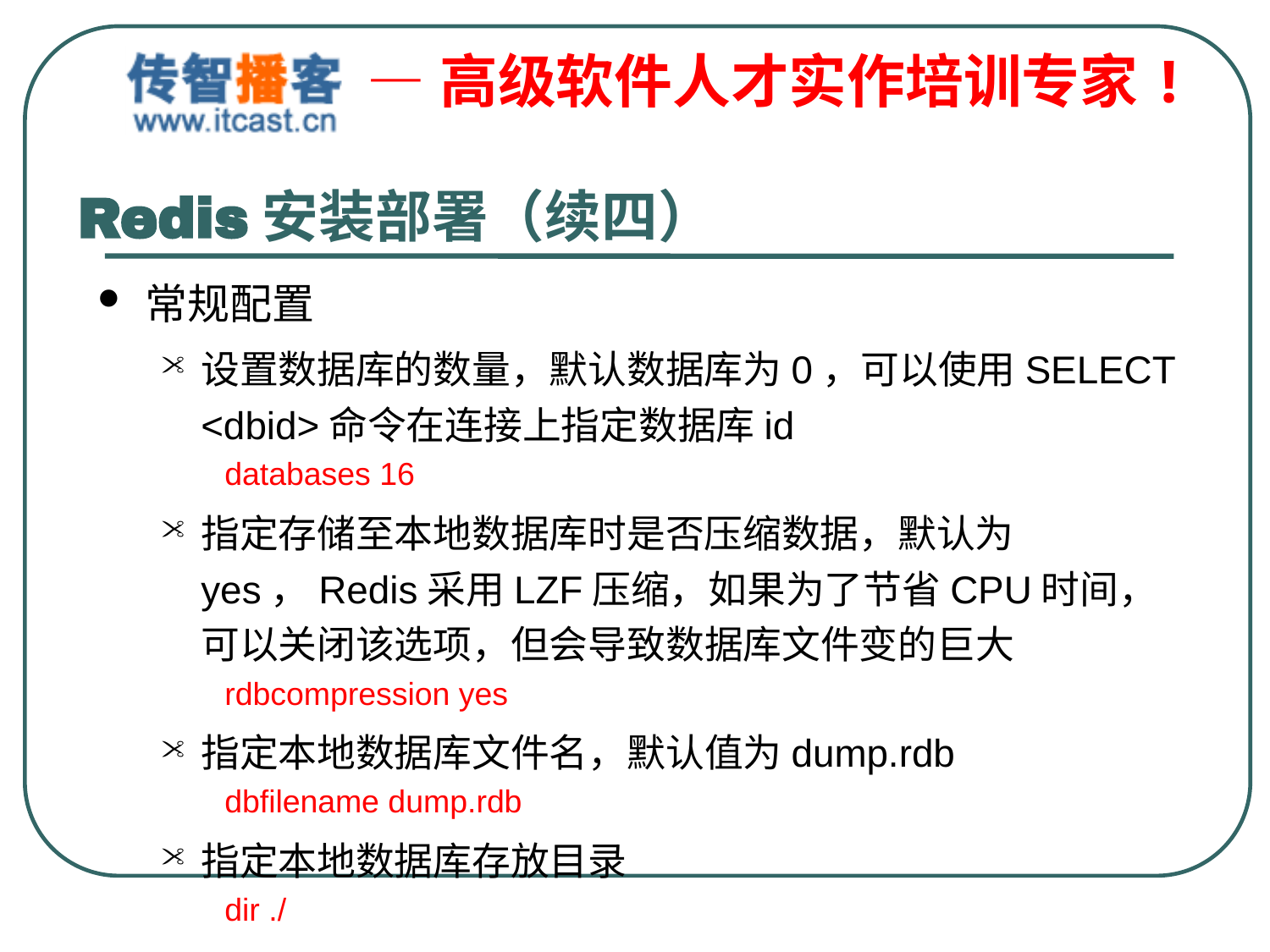

# Redis安装部署（续四）
常规配置
设置数据库的数量，默认数据库为0，可以使用SELECT <dbid>命令在连接上指定数据库id
databases 16
指定存储至本地数据库时是否压缩数据，默认为yes，Redis采用LZF压缩，如果为了节省CPU时间，可以关闭该选项，但会导致数据库文件变的巨大
rdbcompression yes
指定本地数据库文件名，默认值为dump.rdb
dbfilename dump.rdb
指定本地数据库存放目录
dir ./